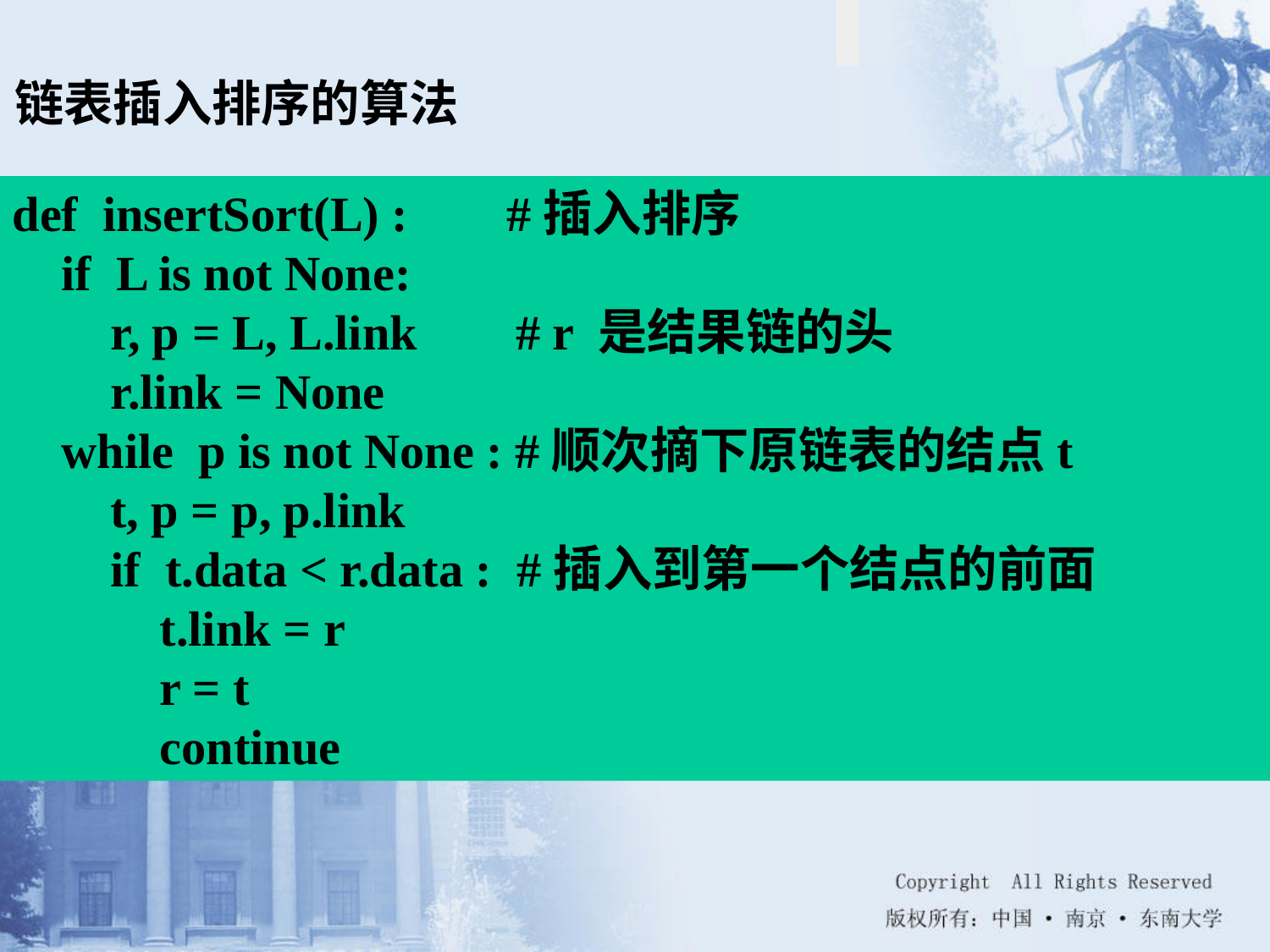

链表插入排序的算法
def  insertSort(L) :        #插入排序
    if  L is not None:
        r, p = L, L.link        # r 是结果链的头
        r.link = None
    while  p is not None : #顺次摘下原链表的结点t
        t, p = p, p.link
        if  t.data < r.data :  #插入到第一个结点的前面
            t.link = r
            r = t
            continue